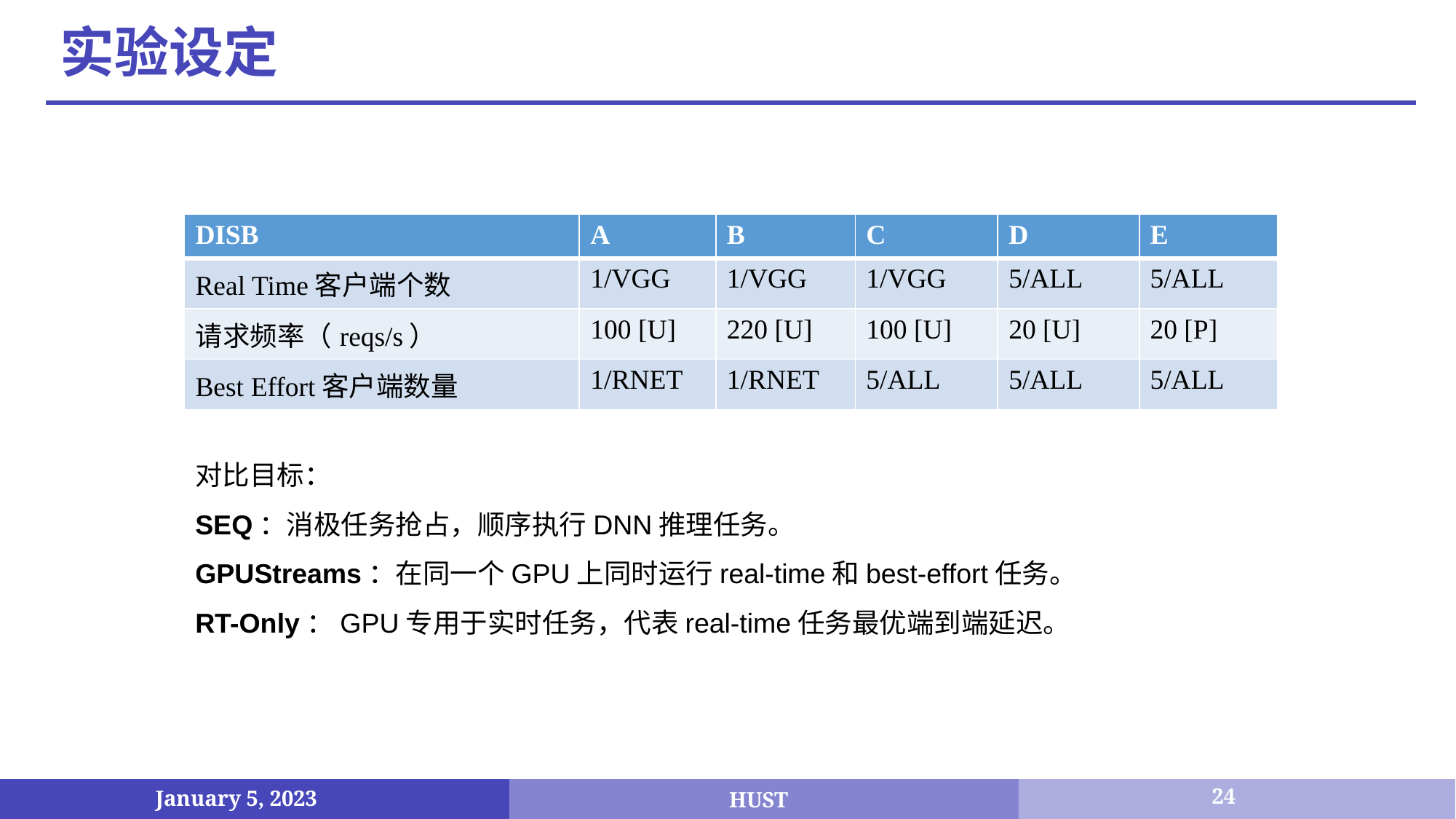

实验设定
| DISB | A | B | C | D | E |
| --- | --- | --- | --- | --- | --- |
| Real Time客户端个数 | 1/VGG | 1/VGG | 1/VGG | 5/ALL | 5/ALL |
| 请求频率（reqs/s） | 100 [U] | 220 [U] | 100 [U] | 20 [U] | 20 [P] |
| Best Effort客户端数量 | 1/RNET | 1/RNET | 5/ALL | 5/ALL | 5/ALL |
对比目标：
SEQ：消极任务抢占，顺序执行DNN推理任务。
GPUStreams：在同一个GPU上同时运行real-time和best-effort任务。
RT-Only：GPU专用于实时任务，代表real-time任务最优端到端延迟。
24
January 5, 2023

HUST